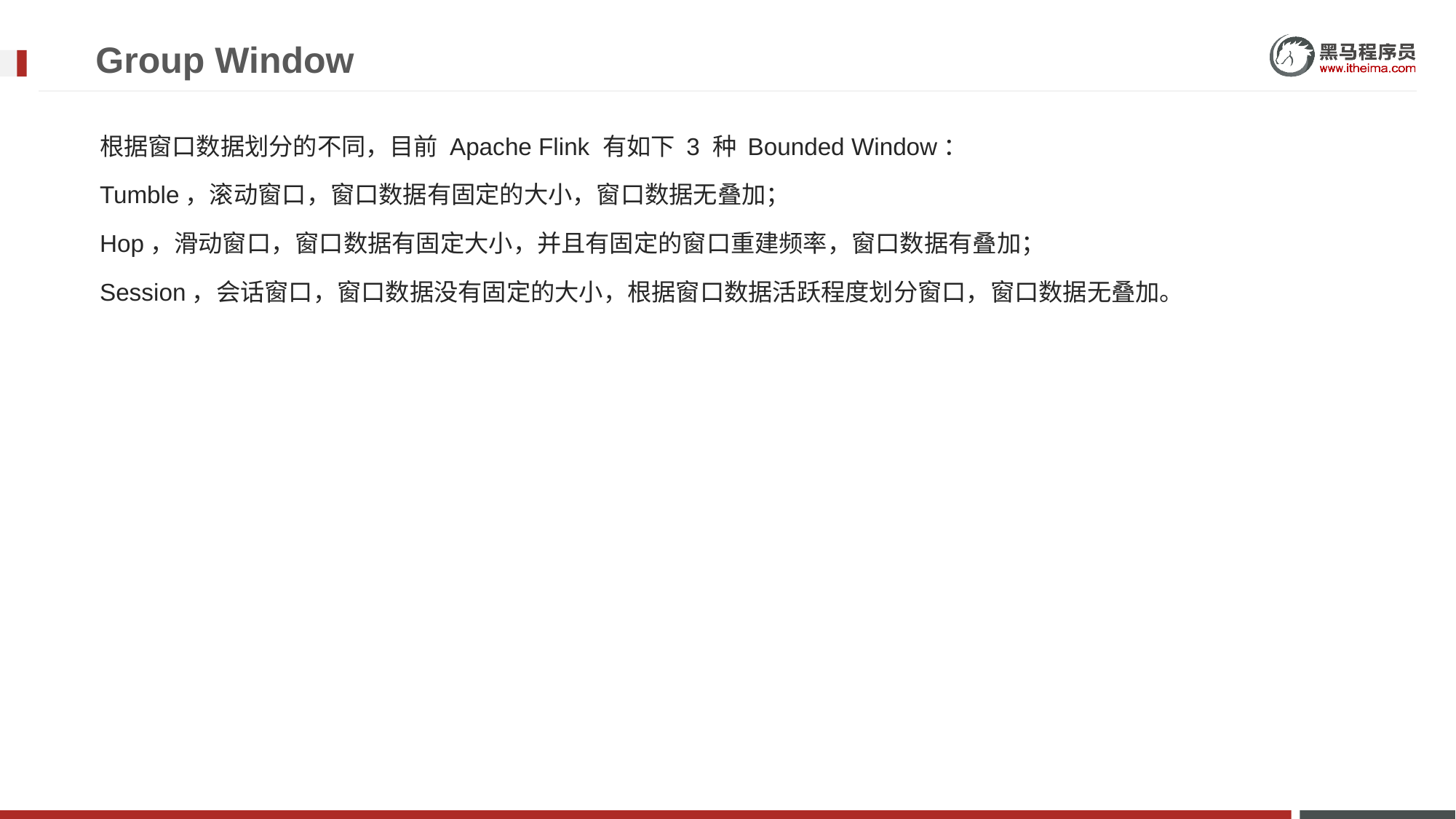

# Group Window
根据窗口数据划分的不同，目前 Apache Flink 有如下 3 种 Bounded Window：
Tumble，滚动窗口，窗口数据有固定的大小，窗口数据无叠加；
Hop，滑动窗口，窗口数据有固定大小，并且有固定的窗口重建频率，窗口数据有叠加；
Session，会话窗口，窗口数据没有固定的大小，根据窗口数据活跃程度划分窗口，窗口数据无叠加。